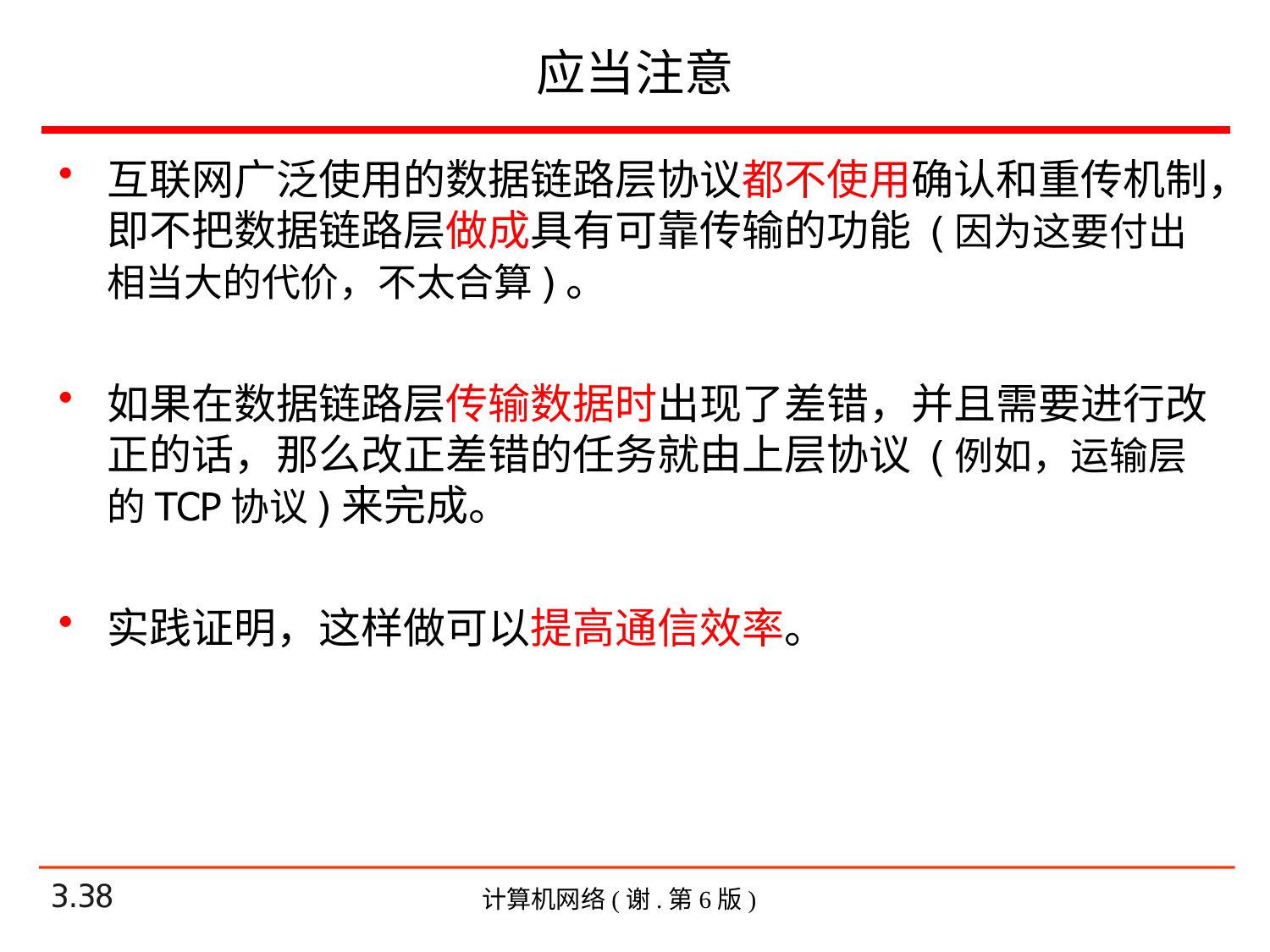

# 应当注意
互联网广泛使用的数据链路层协议都不使用确认和重传机制，即不把数据链路层做成具有可靠传输的功能 (因为这要付出相当大的代价，不太合算)。

如果在数据链路层传输数据时出现了差错，并且需要进行改正的话，那么改正差错的任务就由上层协议 (例如，运输层的TCP协议)来完成。

实践证明，这样做可以提高通信效率。